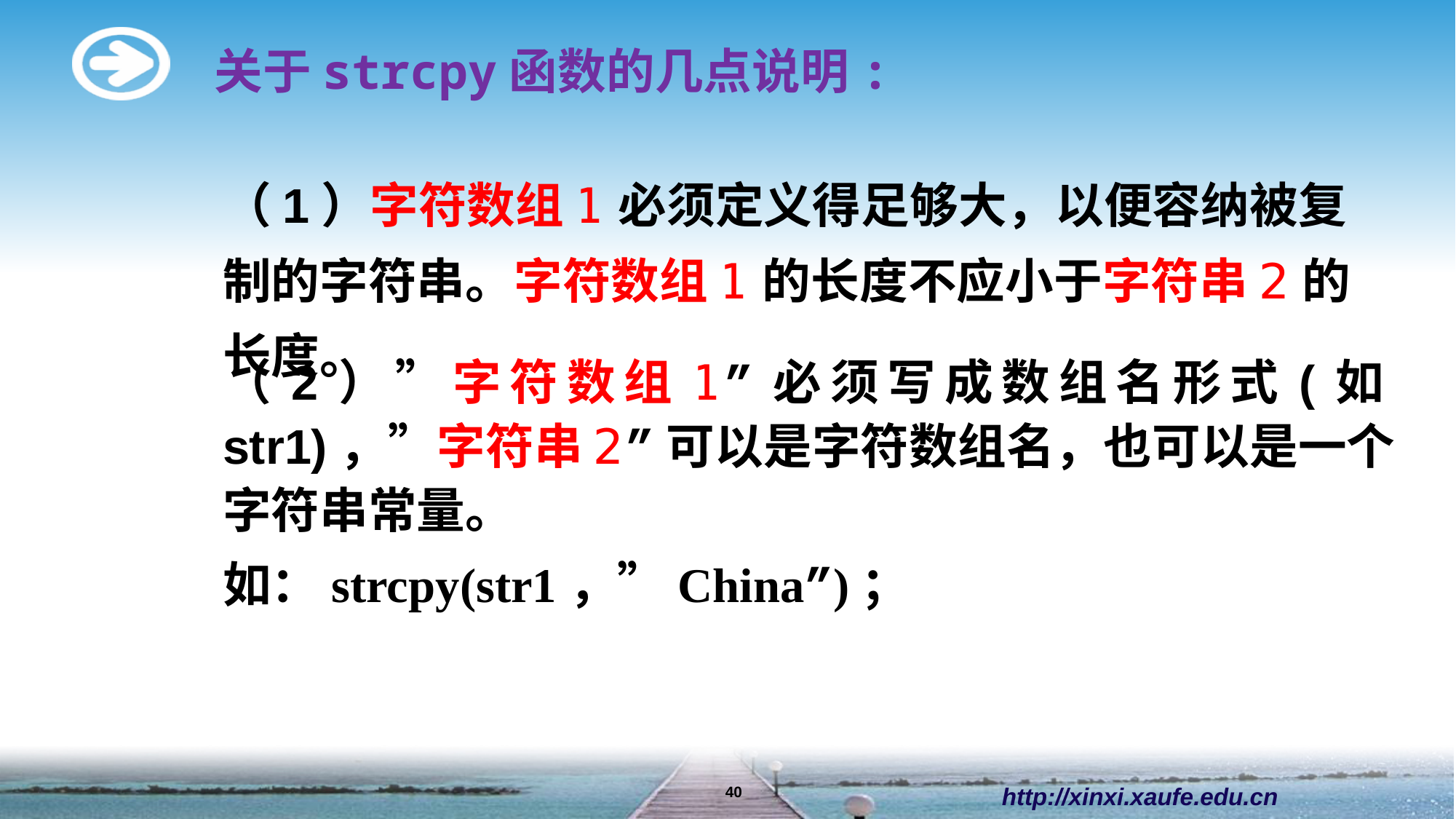

# 关于strcpy函数的几点说明:
（1）字符数组1必须定义得足够大，以便容纳被复制的字符串。字符数组1的长度不应小于字符串2的长度。
（2）”字符数组1”必须写成数组名形式(如str1)，”字符串2”可以是字符数组名，也可以是一个字符串常量。
如：strcpy(str1，”China”)；
http://xinxi.xaufe.edu.cn
40